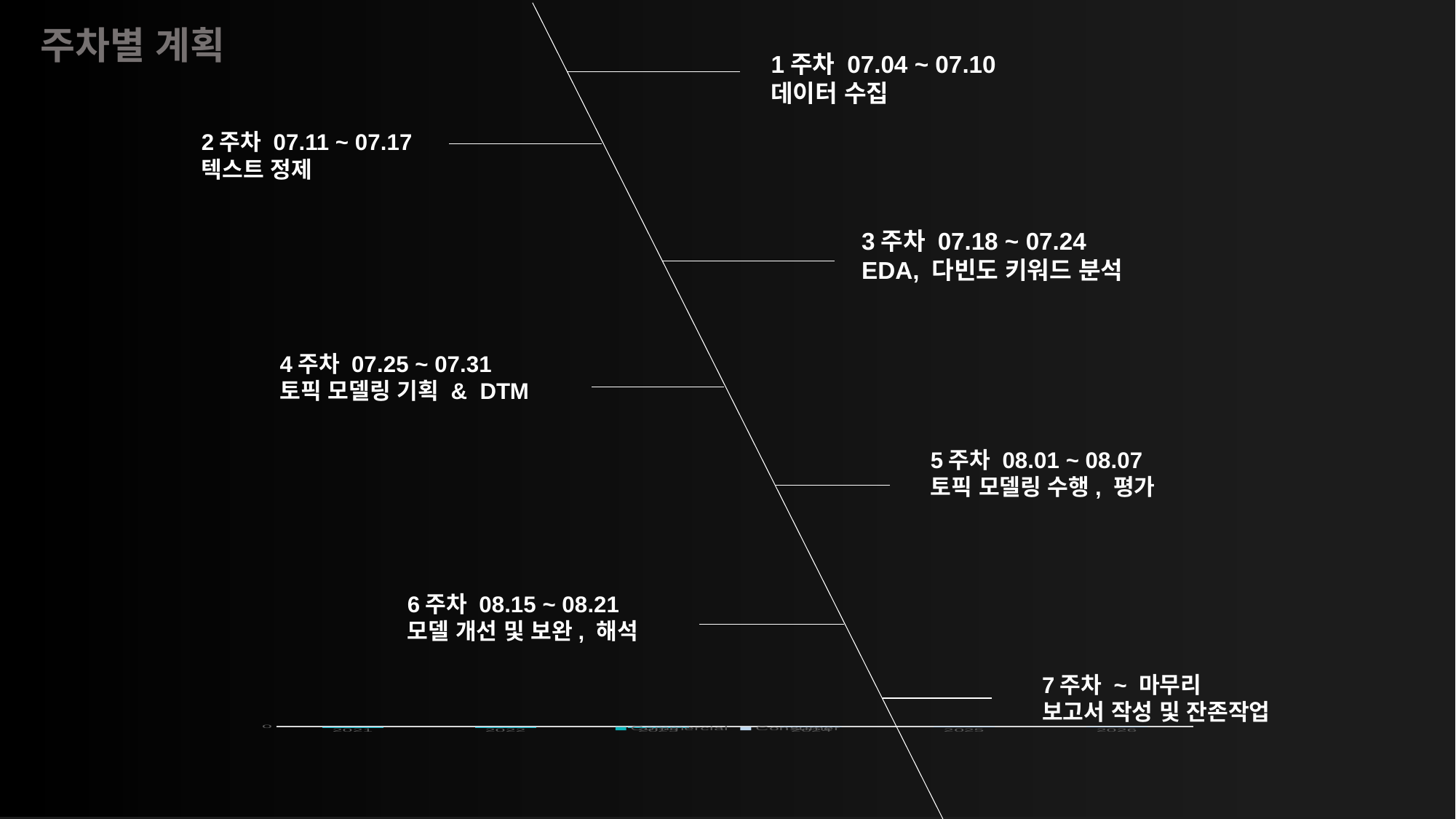

주차별 계획
1주차 07.04 ~ 07.10
데이터 수집

2주차 07.11 ~ 07.17
텍스트 정제
3주차 07.18 ~ 07.24
EDA, 다빈도 키워드 분석
4주차 07.25 ~ 07.31
토픽 모델링 기획 &  DTM
5주차 08.01 ~ 08.07
토픽 모델링 수행, 평가
6주차 08.15 ~ 08.21
모델 개선 및 보완, 해석
7주차 ~ 마무리
보고서 작성 및 잔존작업

### Chart

| Category | Commercial | Consumer | 열1 |
|---|---|---|---|
| 2021 | 1.0 | 10.0 | None |
| 2022 | 2.0 | 11.0 | None |
| 2023 | 4.0 | 17.0 | None |
| 2024 | 8.0 | 21.0 | None |
| 2025 | 16.0 | 23.0 | None |
| 2026 | 20.0 | 30.0 | None |

### Chart

| Category | Commercial | Consumer | 열1 |
|---|---|---|---|
| 2021 | 1.0 | 10.0 | None |
| 2022 | 2.0 | 11.0 | None |
| 2023 | 4.0 | 17.0 | None |
| 2024 | 8.0 | 21.0 | None |
| 2025 | 16.0 | 23.0 | None |
| 2026 | 20.0 | 30.0 | None |